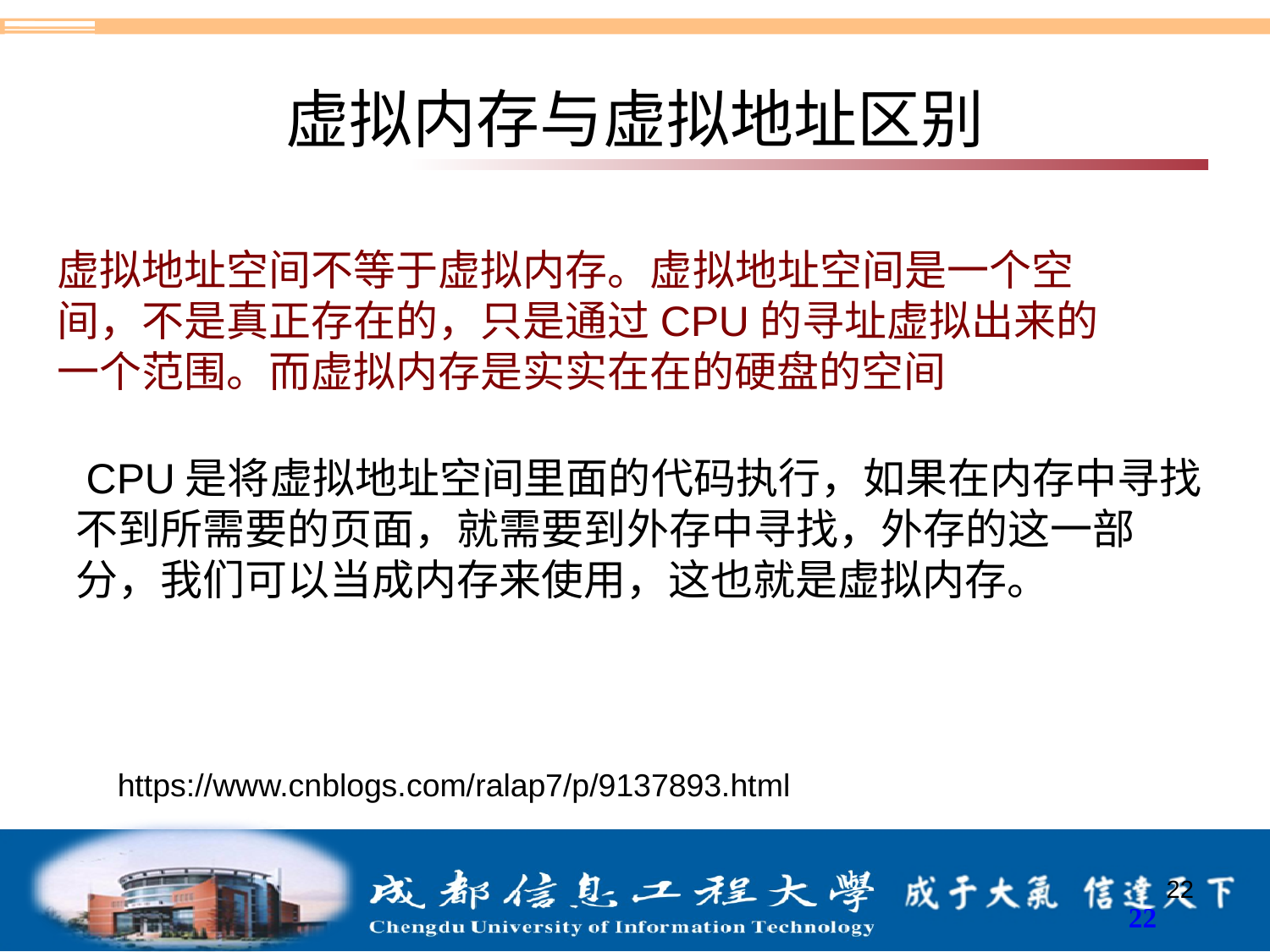

# 虚拟内存与虚拟地址区别
虚拟地址空间不等于虚拟内存。虚拟地址空间是一个空间，不是真正存在的，只是通过CPU的寻址虚拟出来的一个范围。而虚拟内存是实实在在的硬盘的空间
 CPU是将虚拟地址空间里面的代码执行，如果在内存中寻找不到所需要的页面，就需要到外存中寻找，外存的这一部分，我们可以当成内存来使用，这也就是虚拟内存。
https://www.cnblogs.com/ralap7/p/9137893.html